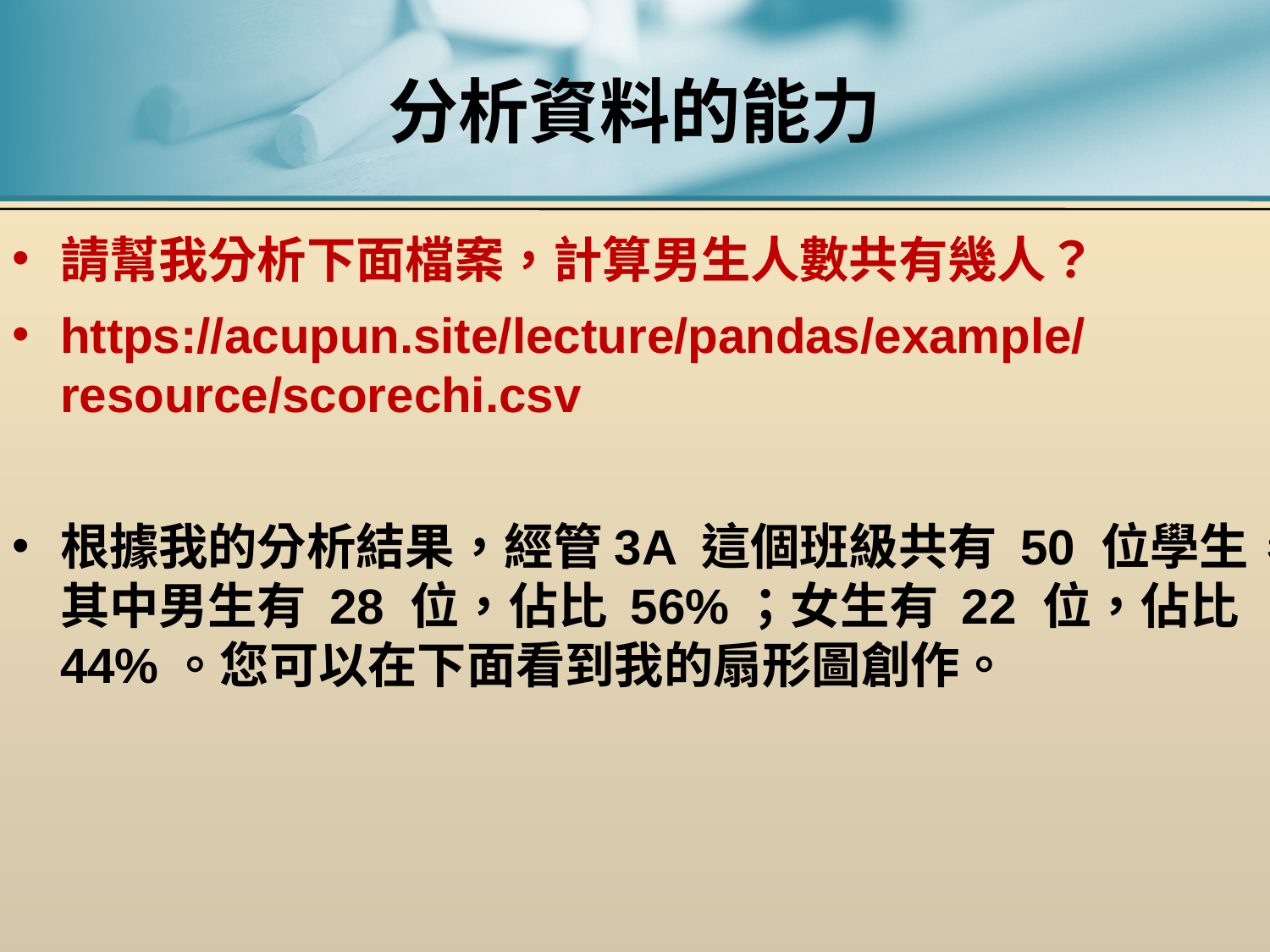

# 分析資料的能力
請幫我分析下面檔案，計算男生人數共有幾人？
https://acupun.site/lecture/pandas/example/resource/scorechi.csv

根據我的分析結果，經管3A 這個班級共有 50 位學生，其中男生有 28 位，佔比 56%；女生有 22 位，佔比 44%。您可以在下面看到我的扇形圖創作。